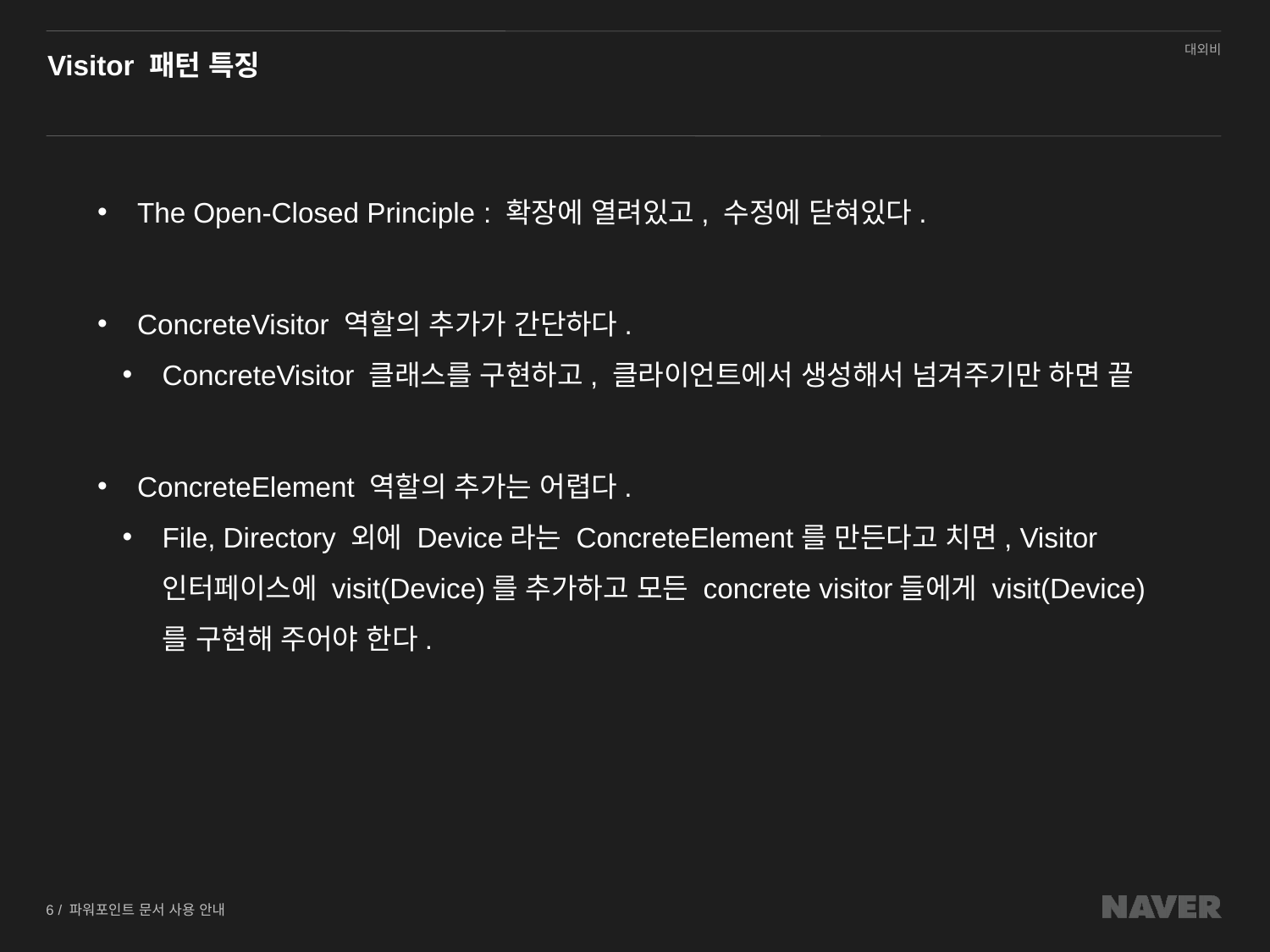

# Visitor 패턴 특징
The Open-Closed Principle : 확장에 열려있고, 수정에 닫혀있다.

ConcreteVisitor 역할의 추가가 간단하다.
ConcreteVisitor 클래스를 구현하고, 클라이언트에서 생성해서 넘겨주기만 하면 끝

ConcreteElement 역할의 추가는 어렵다.
File, Directory 외에 Device라는 ConcreteElement를 만든다고 치면, Visitor 인터페이스에 visit(Device)를 추가하고 모든 concrete visitor들에게 visit(Device)를 구현해 주어야 한다.